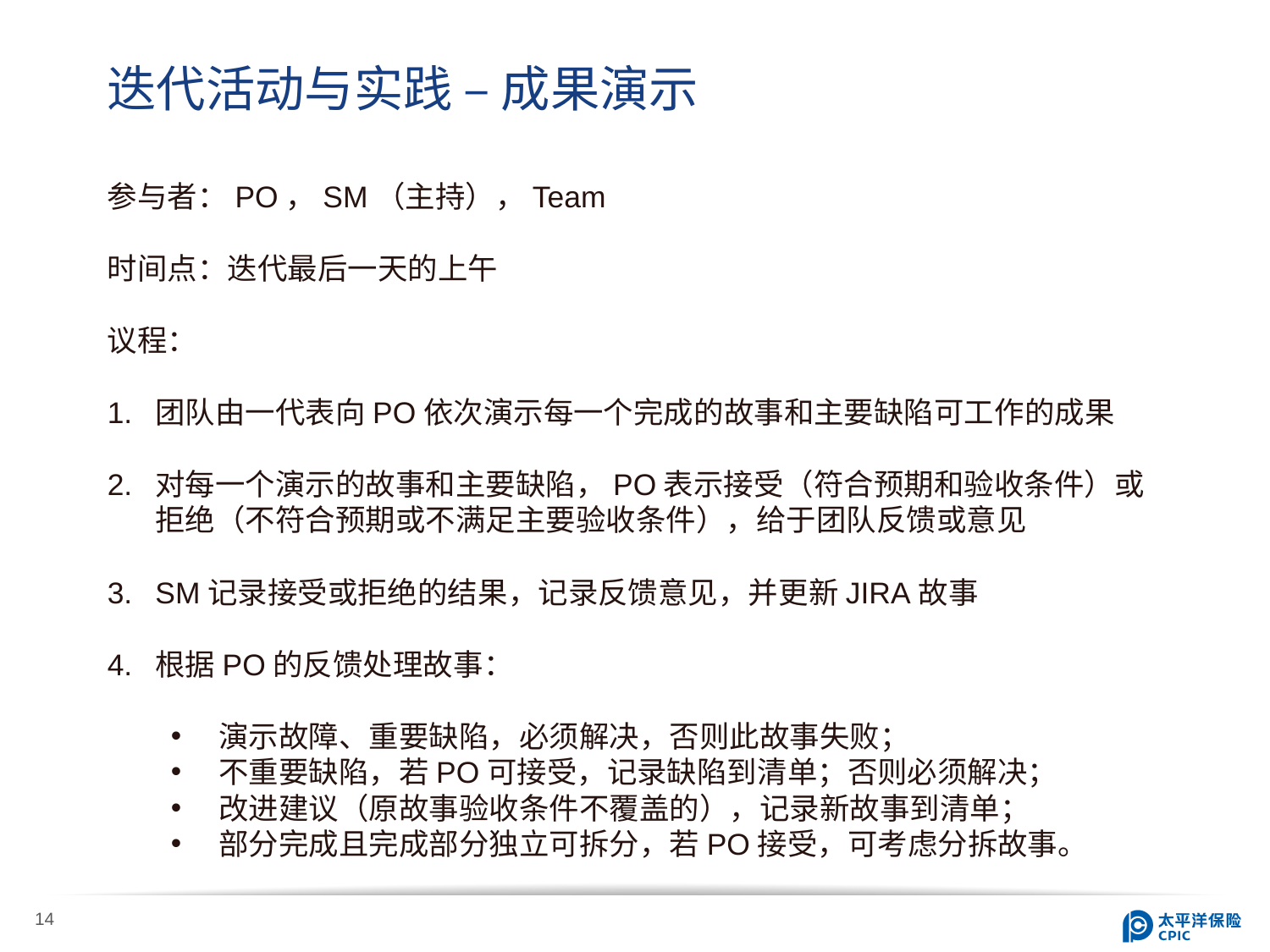

迭代活动与实践 – 成果演示
参与者：PO，SM（主持），Team

时间点：迭代最后一天的上午

议程：

团队由一代表向PO依次演示每一个完成的故事和主要缺陷可工作的成果

对每一个演示的故事和主要缺陷，PO表示接受（符合预期和验收条件）或拒绝（不符合预期或不满足主要验收条件），给于团队反馈或意见

SM记录接受或拒绝的结果，记录反馈意见，并更新JIRA故事

根据PO的反馈处理故事：

演示故障、重要缺陷，必须解决，否则此故事失败；
不重要缺陷，若PO可接受，记录缺陷到清单；否则必须解决；
改进建议（原故事验收条件不覆盖的），记录新故事到清单；
部分完成且完成部分独立可拆分，若PO接受，可考虑分拆故事。